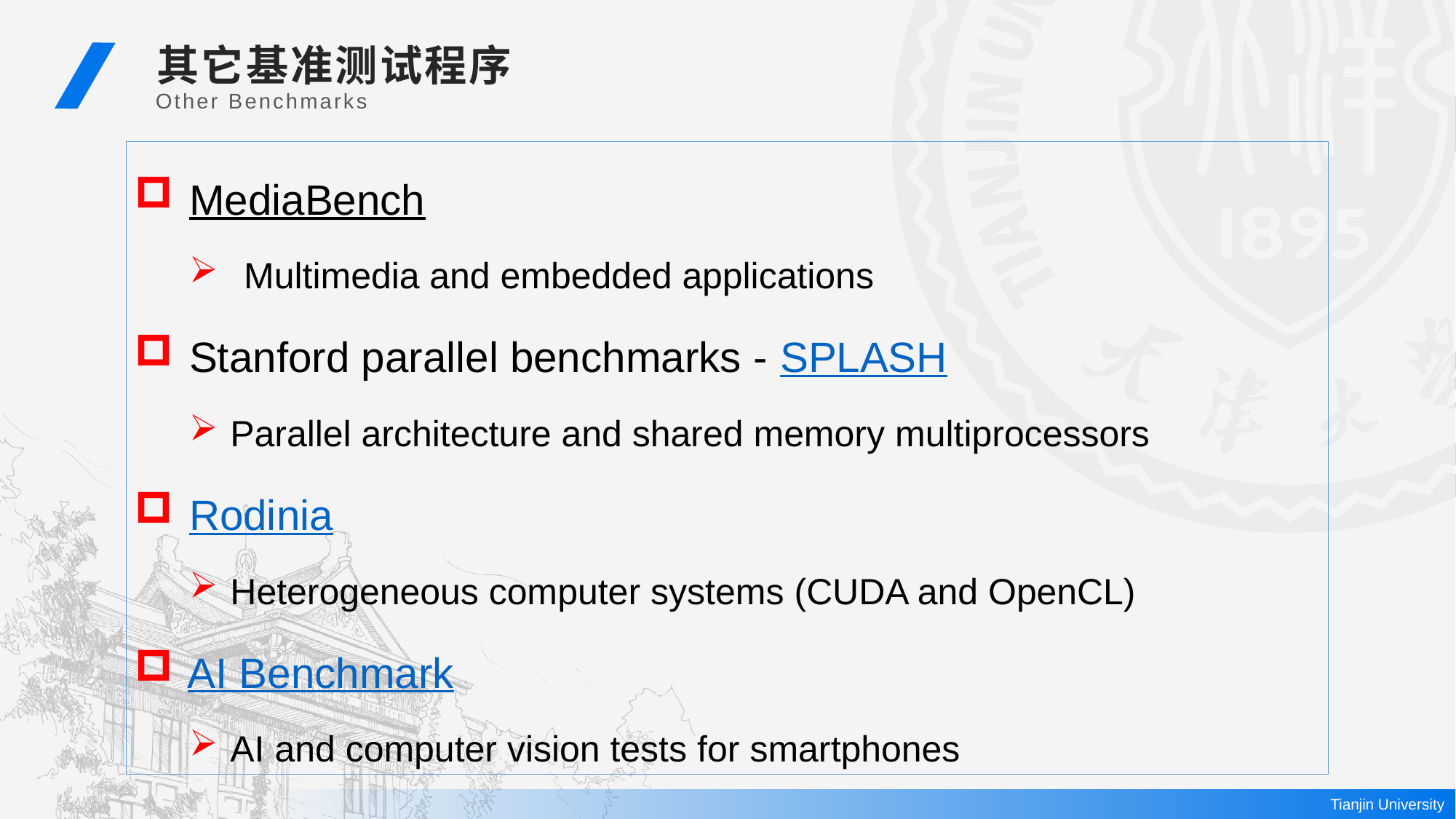

其它基准测试程序
   Other Benchmarks
MediaBench
Multimedia and embedded applications
Stanford parallel benchmarks - SPLASH
Parallel architecture and shared memory multiprocessors
Rodinia
Heterogeneous computer systems (CUDA and OpenCL)
 AI Benchmark
AI and computer vision tests for smartphones